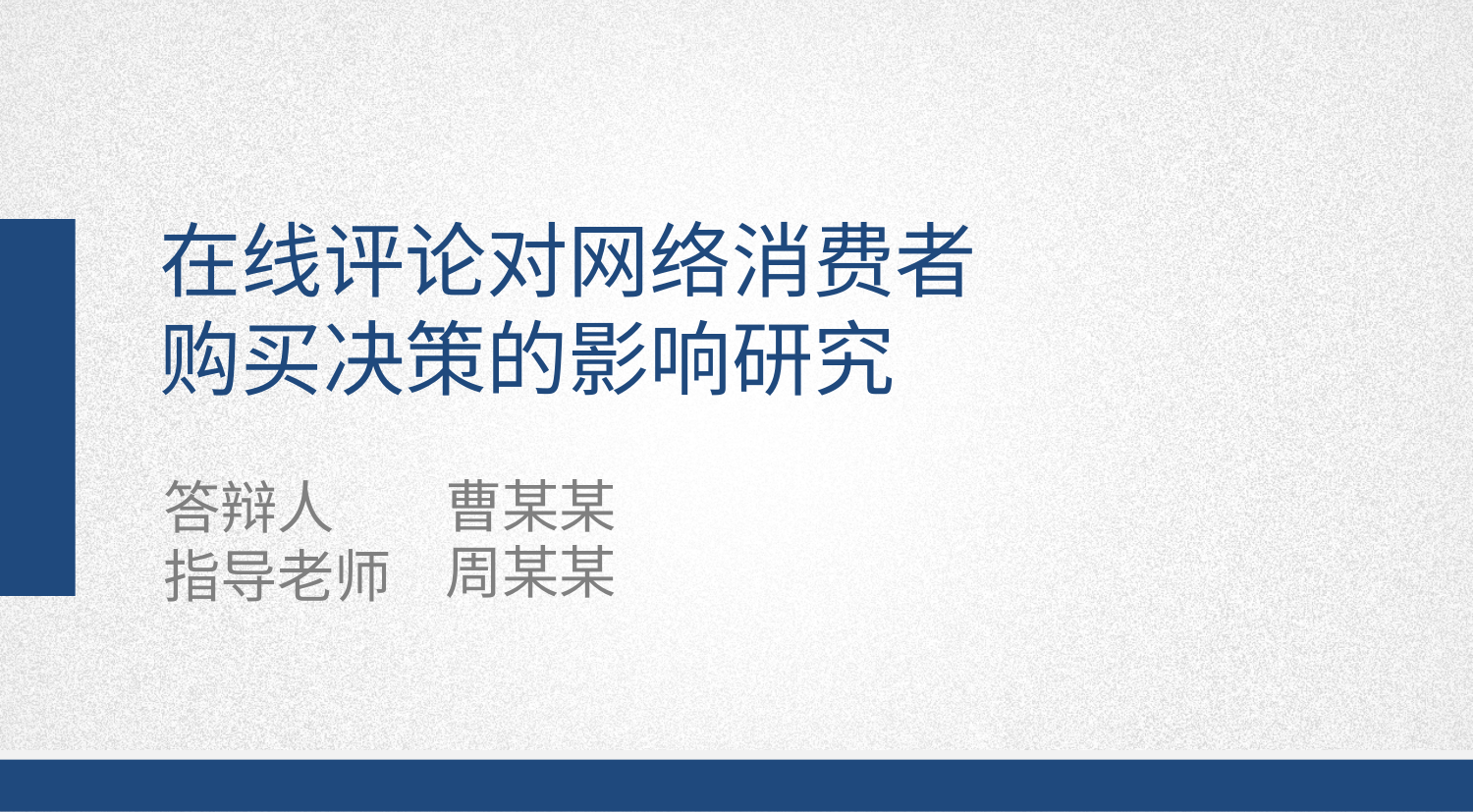

在线评论对网络消费者
购买决策的影响研究

曹某某
答辩人
指导老师
周某某